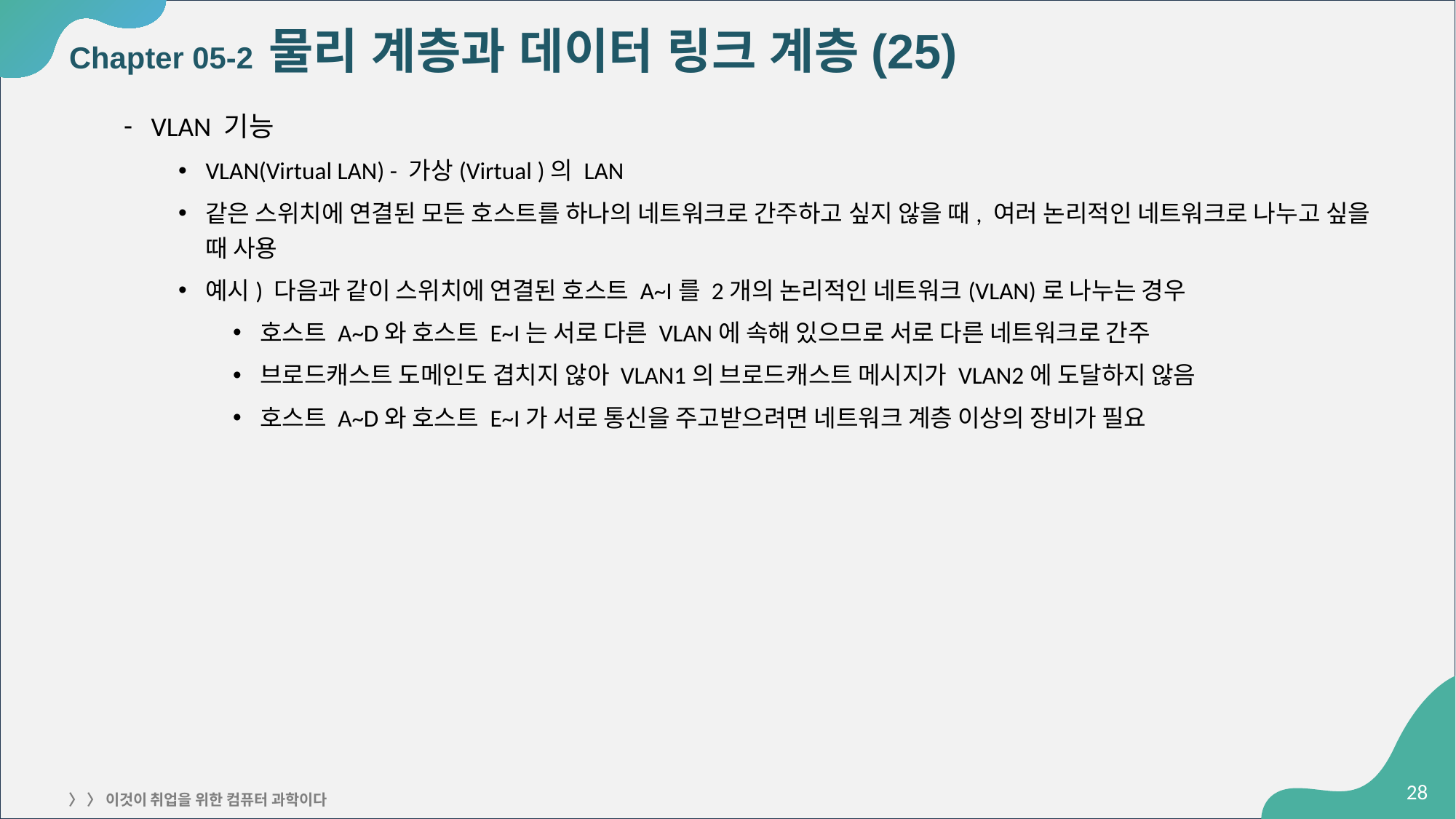

# Chapter 05-2 물리 계층과 데이터 링크 계층(25)
VLAN 기능
VLAN(Virtual LAN) - 가상(Virtual )의 LAN
같은 스위치에 연결된 모든 호스트를 하나의 네트워크로 간주하고 싶지 않을 때, 여러 논리적인 네트워크로 나누고 싶을 때 사용
예시) 다음과 같이 스위치에 연결된 호스트 A~I를 2개의 논리적인 네트워크(VLAN)로 나누는 경우
호스트 A~D와 호스트 E~I는 서로 다른 VLAN에 속해 있으므로 서로 다른 네트워크로 간주
브로드캐스트 도메인도 겹치지 않아 VLAN1의 브로드캐스트 메시지가 VLAN2에 도달하지 않음
호스트 A~D와 호스트 E~I가 서로 통신을 주고받으려면 네트워크 계층 이상의 장비가 필요
28
〉 〉 이것이 취업을 위한 컴퓨터 과학이다